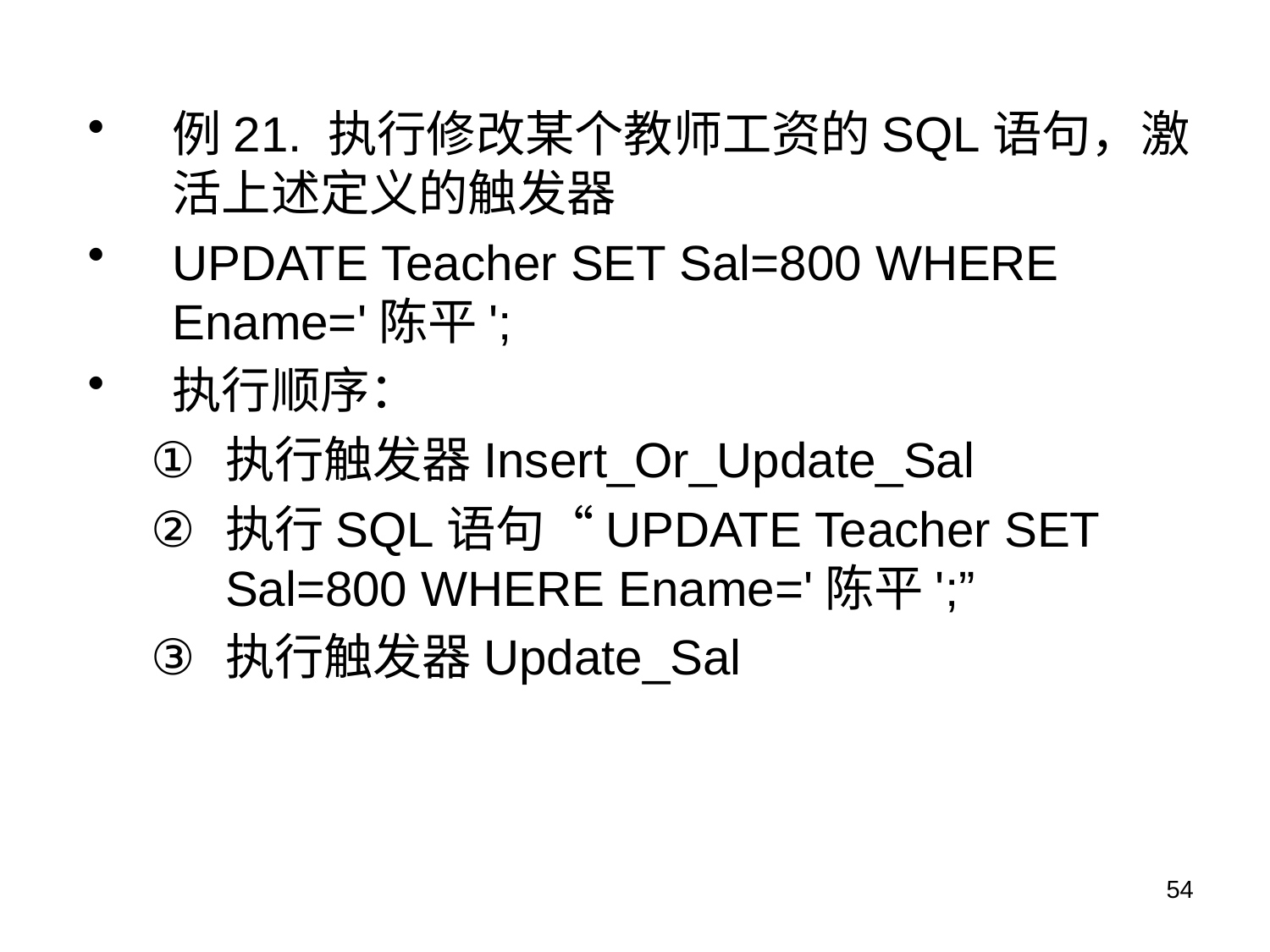

例21. 执行修改某个教师工资的SQL语句，激活上述定义的触发器
UPDATE Teacher SET Sal=800 WHERE Ename='陈平';
执行顺序：
执行触发器Insert_Or_Update_Sal
执行SQL语句“UPDATE Teacher SET Sal=800 WHERE Ename='陈平';”
执行触发器Update_Sal

54